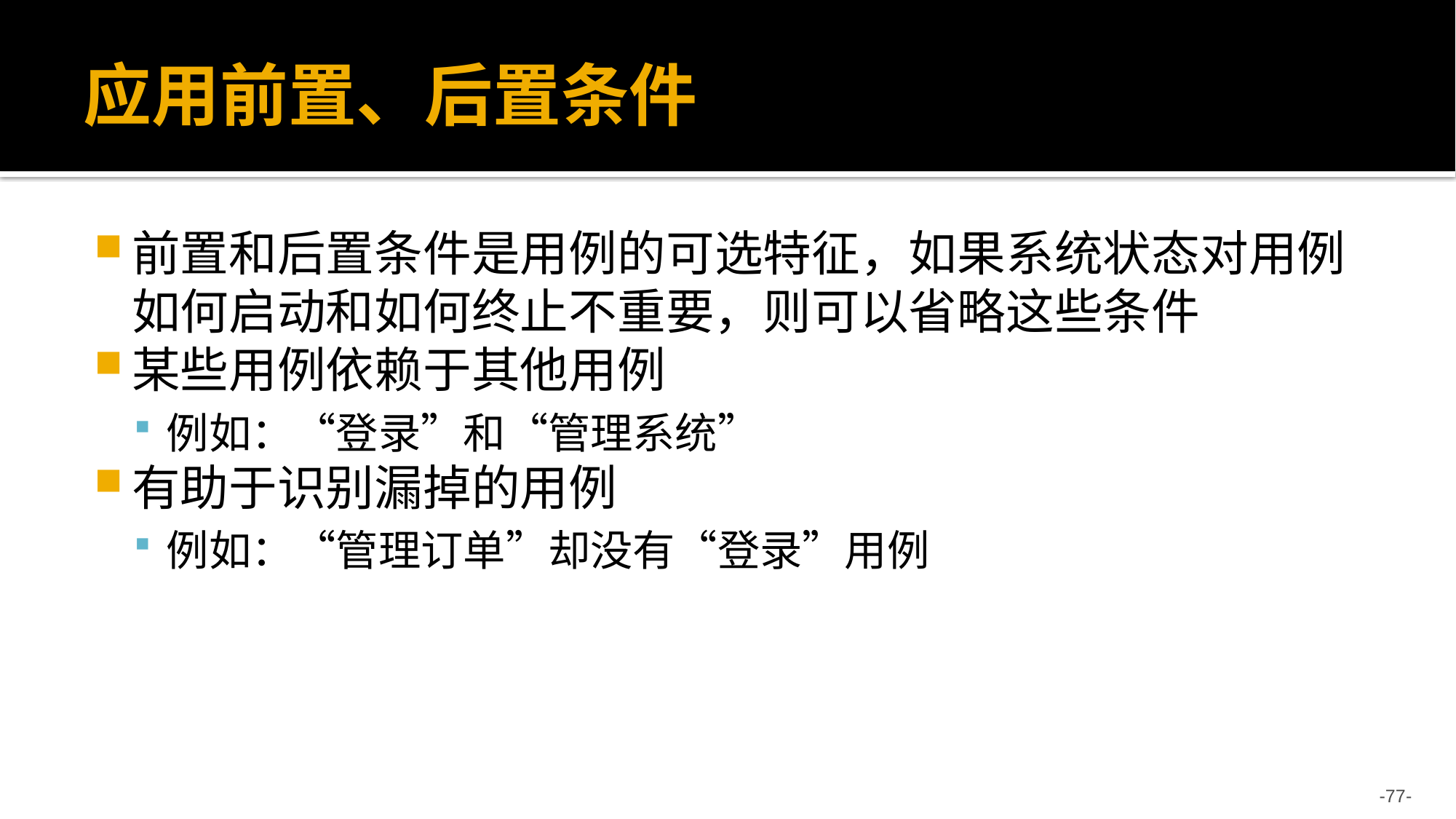

# 应用前置、后置条件
前置和后置条件是用例的可选特征，如果系统状态对用例如何启动和如何终止不重要，则可以省略这些条件
某些用例依赖于其他用例
例如：“登录”和“管理系统”
有助于识别漏掉的用例
例如：“管理订单”却没有“登录”用例
-77-